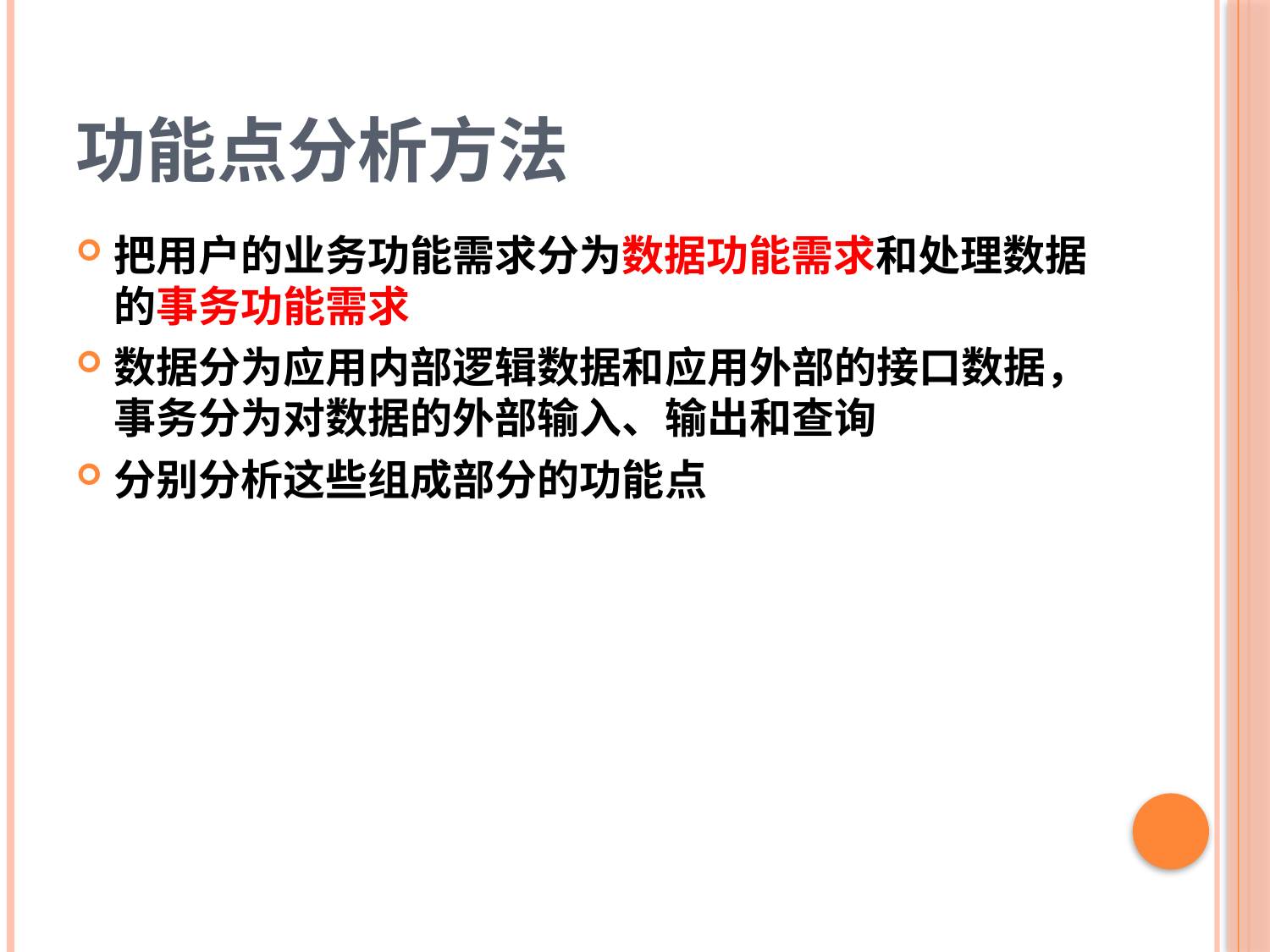

# 功能点分析方法
把用户的业务功能需求分为数据功能需求和处理数据的事务功能需求
数据分为应用内部逻辑数据和应用外部的接口数据，事务分为对数据的外部输入、输出和查询
分别分析这些组成部分的功能点